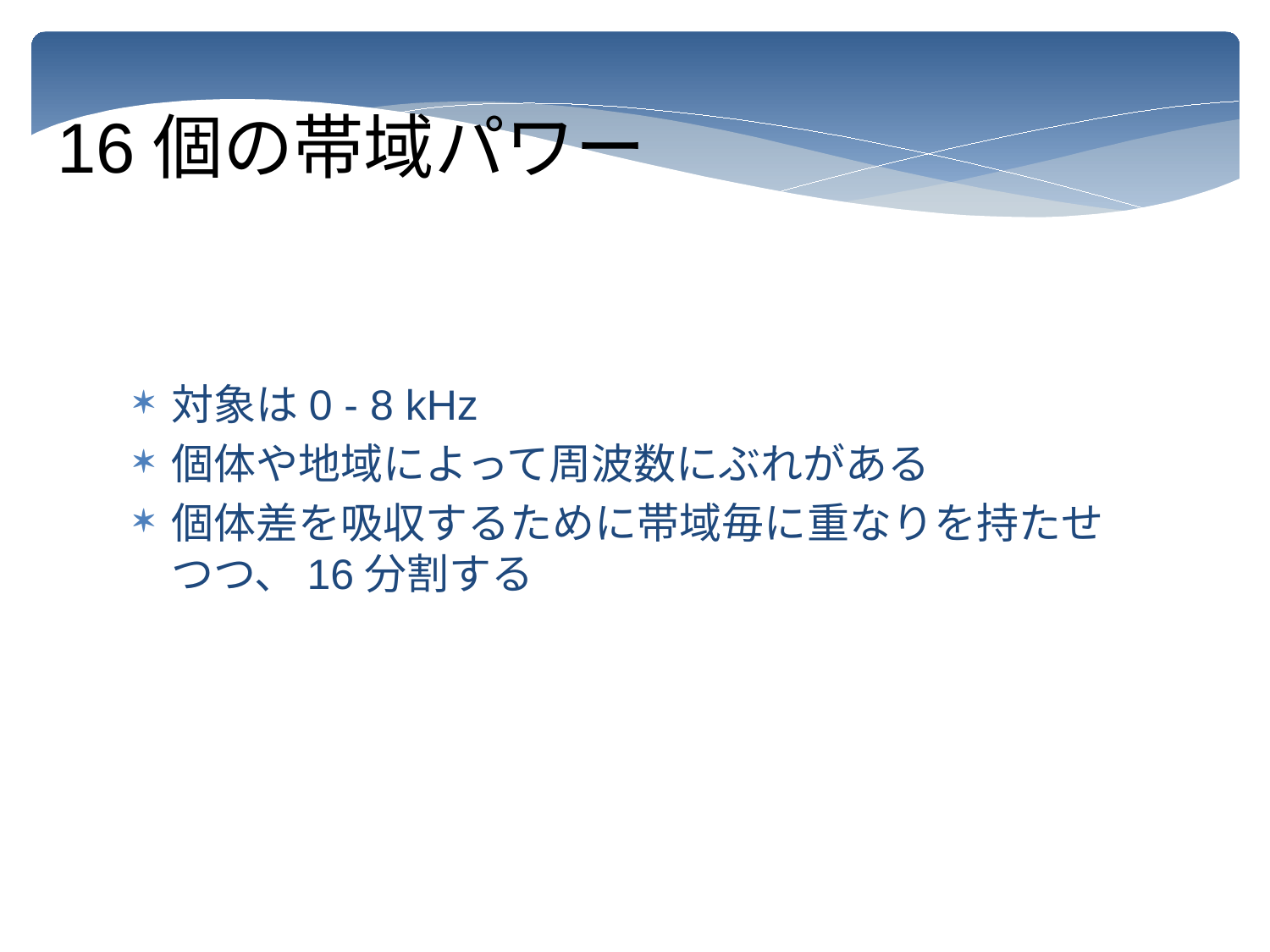

16個の帯域パワー
対象は0 - 8 kHz
個体や地域によって周波数にぶれがある
個体差を吸収するために帯域毎に重なりを持たせつつ、16分割する